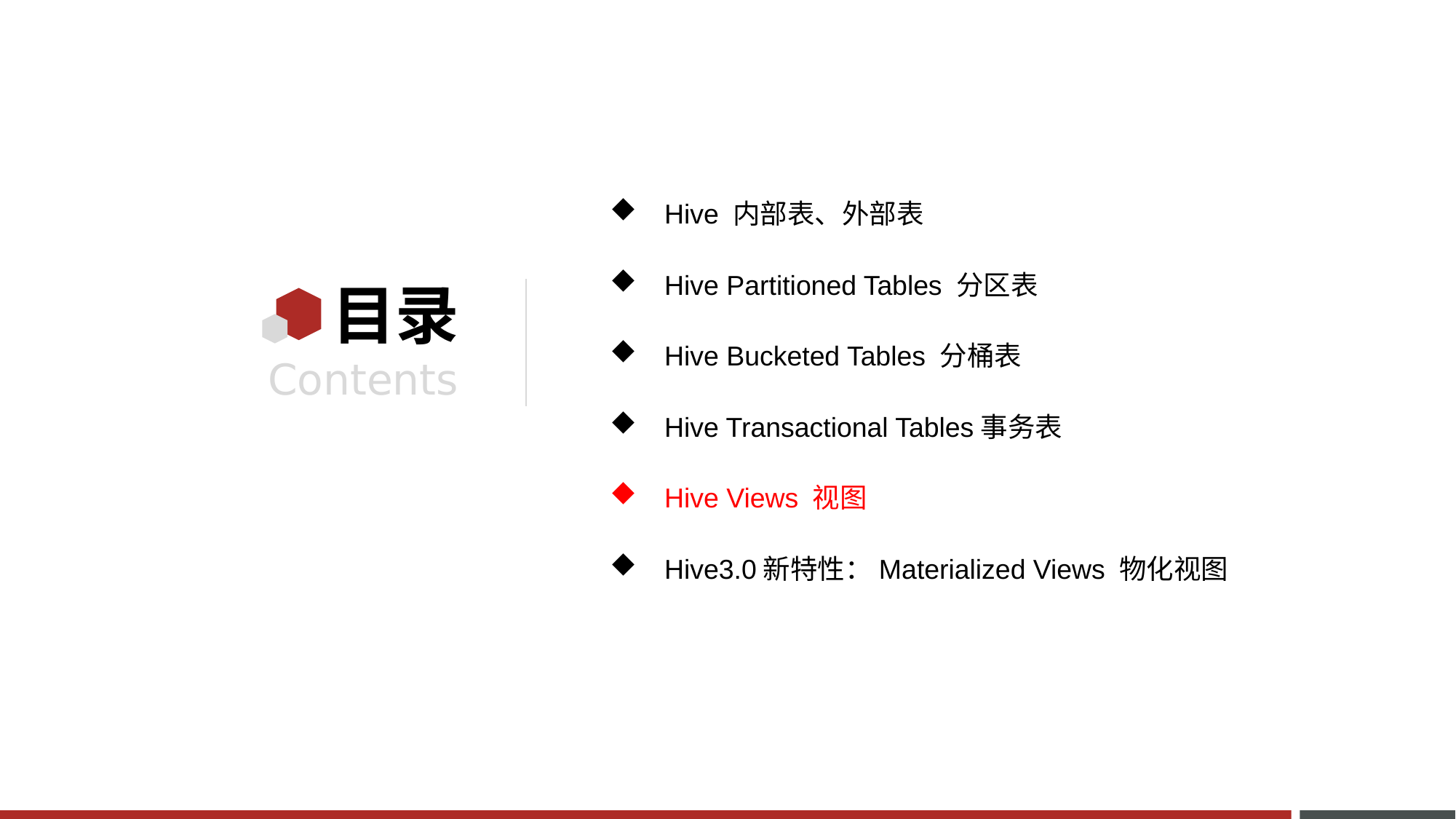

Hive 内部表、外部表
Hive Partitioned Tables 分区表
Hive Bucketed Tables 分桶表
Hive Transactional Tables事务表
Hive Views 视图
Hive3.0新特性：Materialized Views 物化视图